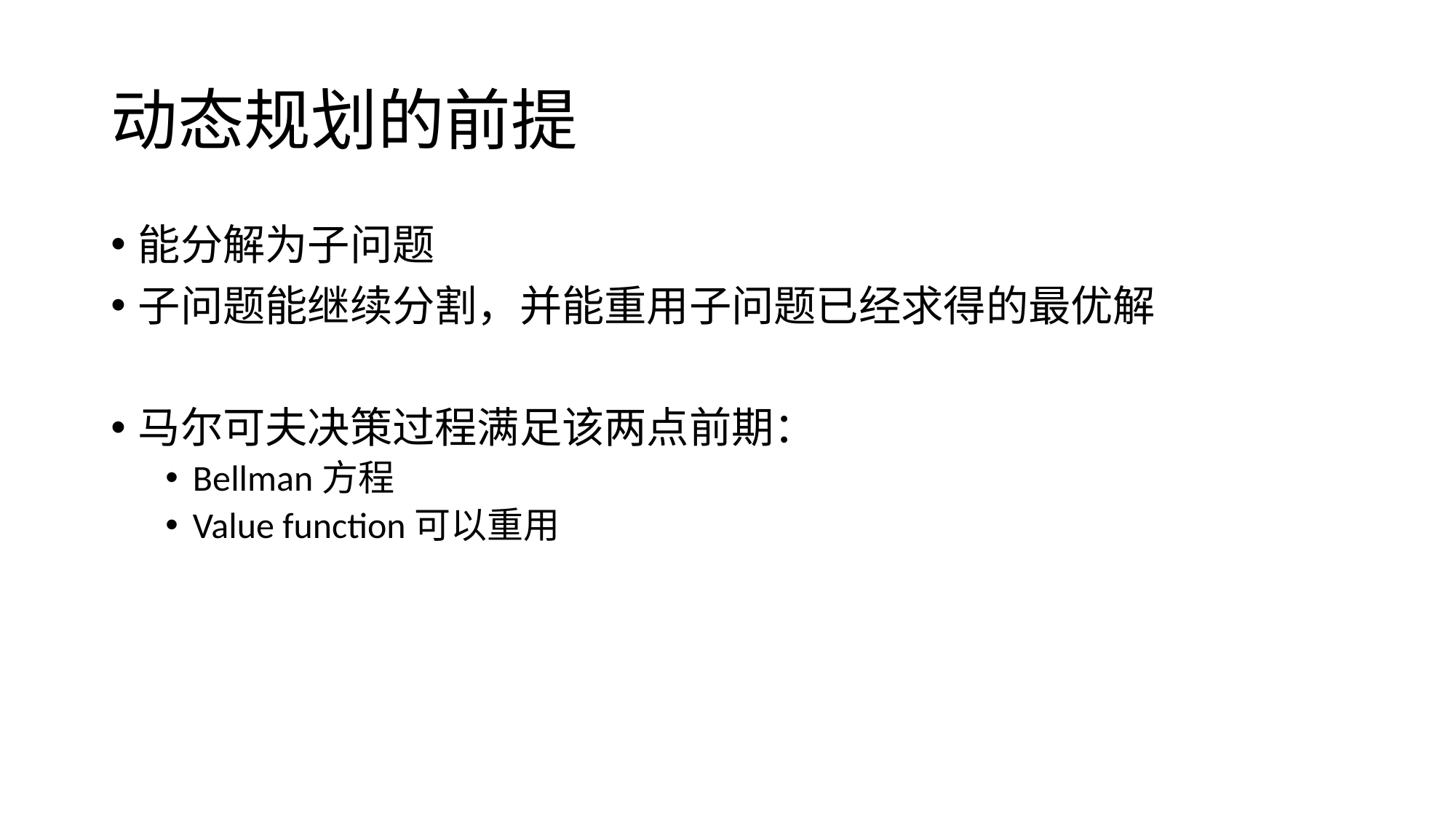

# 动态规划的前提
能分解为子问题
子问题能继续分割，并能重用子问题已经求得的最优解

马尔可夫决策过程满足该两点前期：
Bellman方程
Value function可以重用